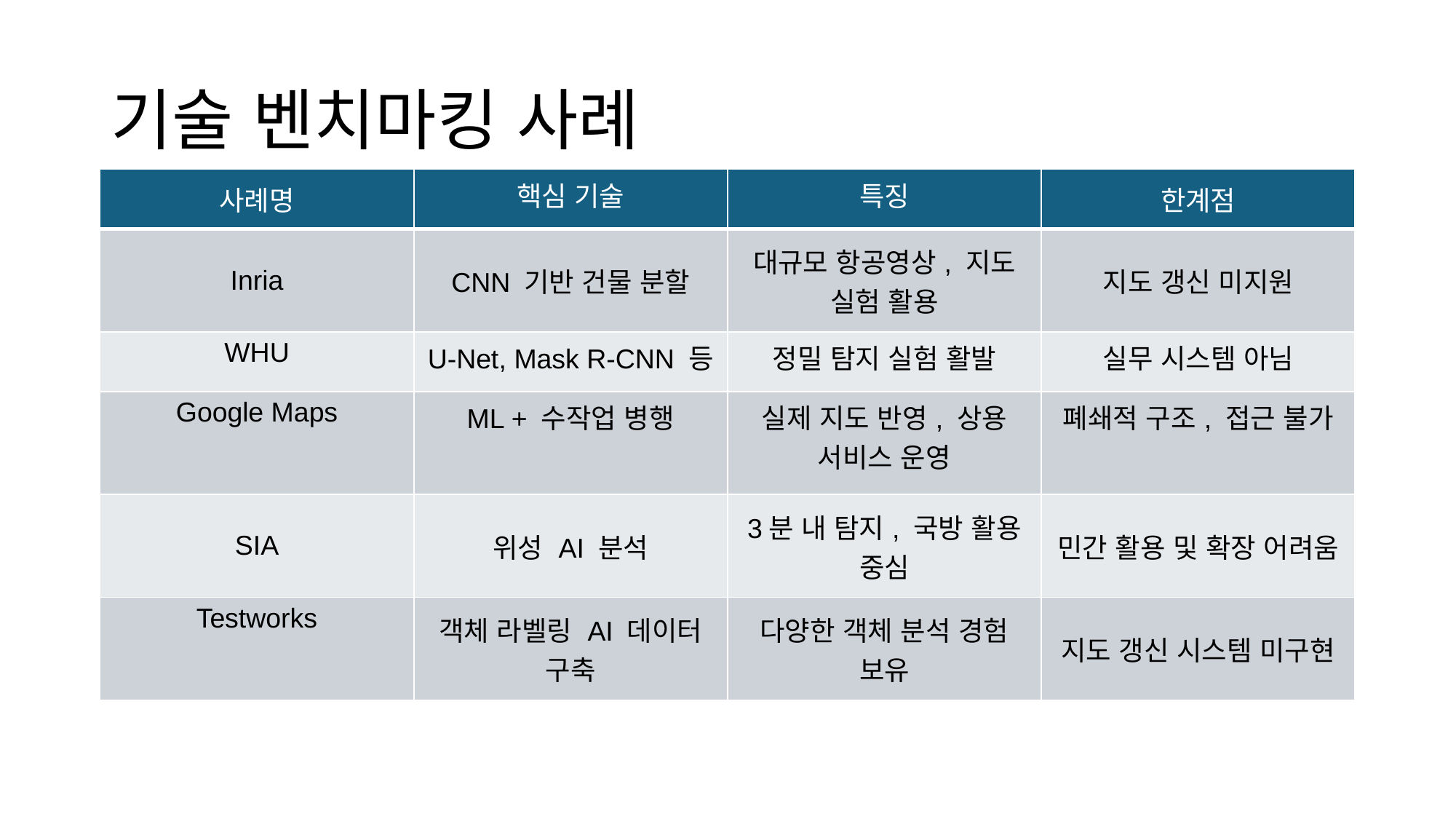

# 기술 벤치마킹 사례
| 사례명 | 핵심 기술 | 특징 | 한계점 |
| --- | --- | --- | --- |
| Inria | CNN 기반 건물 분할 | 대규모 항공영상, 지도 실험 활용 | 지도 갱신 미지원 |
| WHU | U-Net, Mask R-CNN 등 | 정밀 탐지 실험 활발 | 실무 시스템 아님 |
| Google Maps | ML + 수작업 병행 | 실제 지도 반영, 상용 서비스 운영 | 폐쇄적 구조, 접근 불가 |
| SIA | 위성 AI 분석 | 3분 내 탐지, 국방 활용 중심 | 민간 활용 및 확장 어려움 |
| Testworks | 객체 라벨링 AI 데이터 구축 | 다양한 객체 분석 경험 보유 | 지도 갱신 시스템 미구현 |